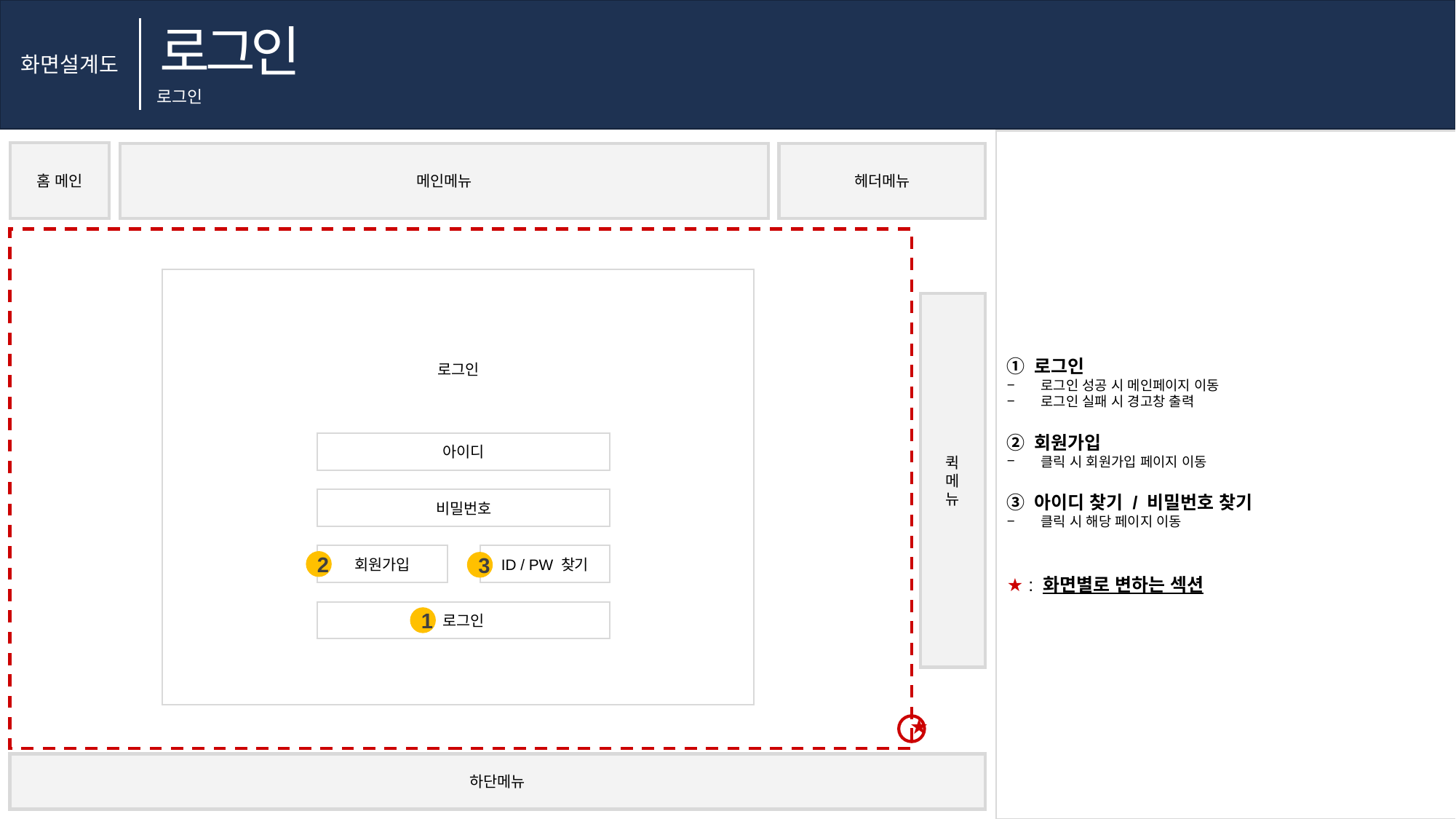

로그인
화면설계도
로그인
① 로그인
로그인 성공 시 메인페이지 이동
로그인 실패 시 경고창 출력

② 회원가입
클릭 시 회원가입 페이지 이동

③ 아이디 찾기 / 비밀번호 찾기
클릭 시 해당 페이지 이동

★ : 화면별로 변하는 섹션
홈 메인
메인메뉴
헤더메뉴

로그인

퀵
메
뉴
아이디
비밀번호
회원가입
ID / PW 찾기
2
3
로그인
1
★

하단메뉴